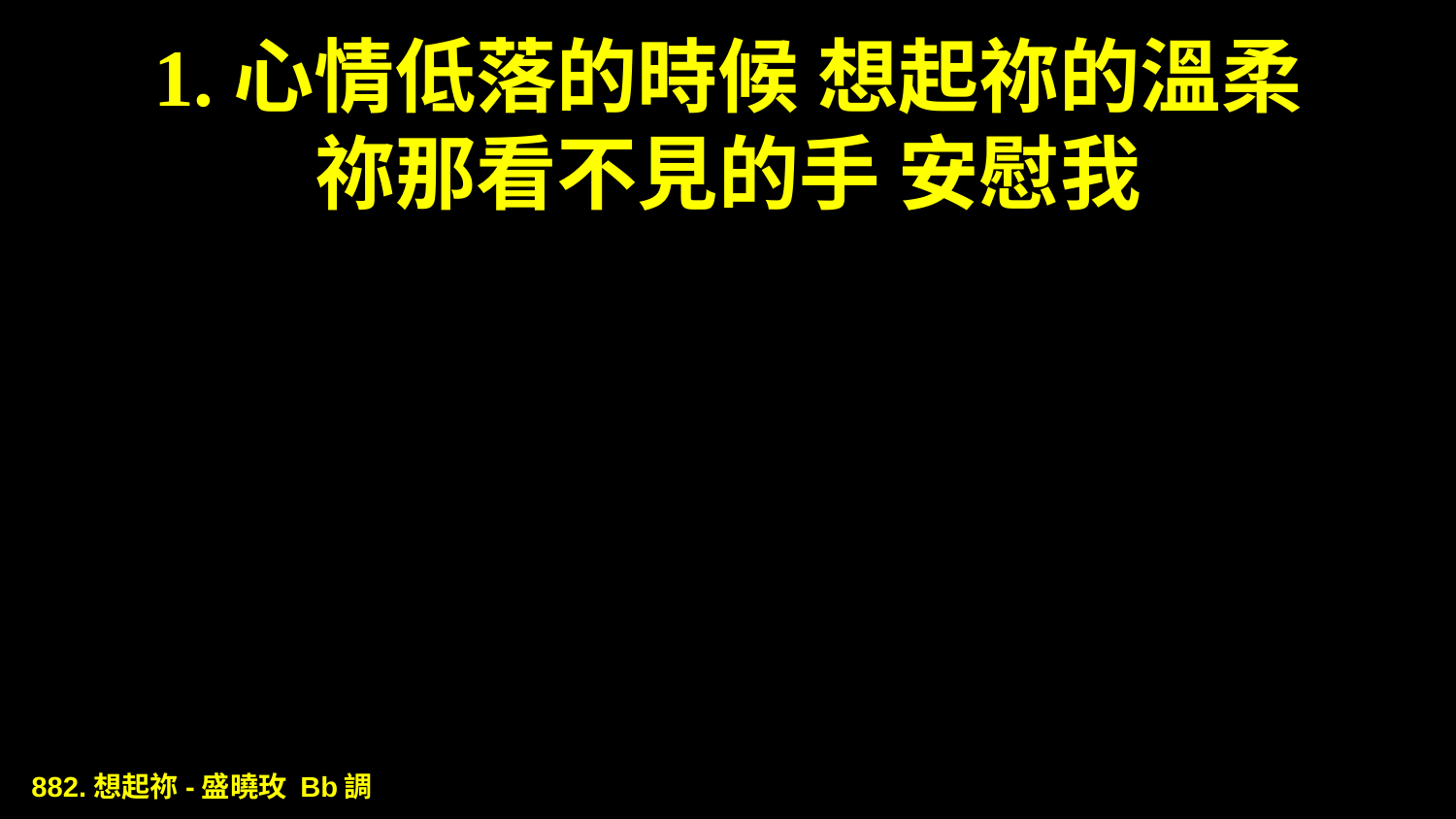

# 1.心情低落的時候 想起祢的溫柔 祢那看不見的手 安慰我
882.想起祢-盛曉玫 Bb調